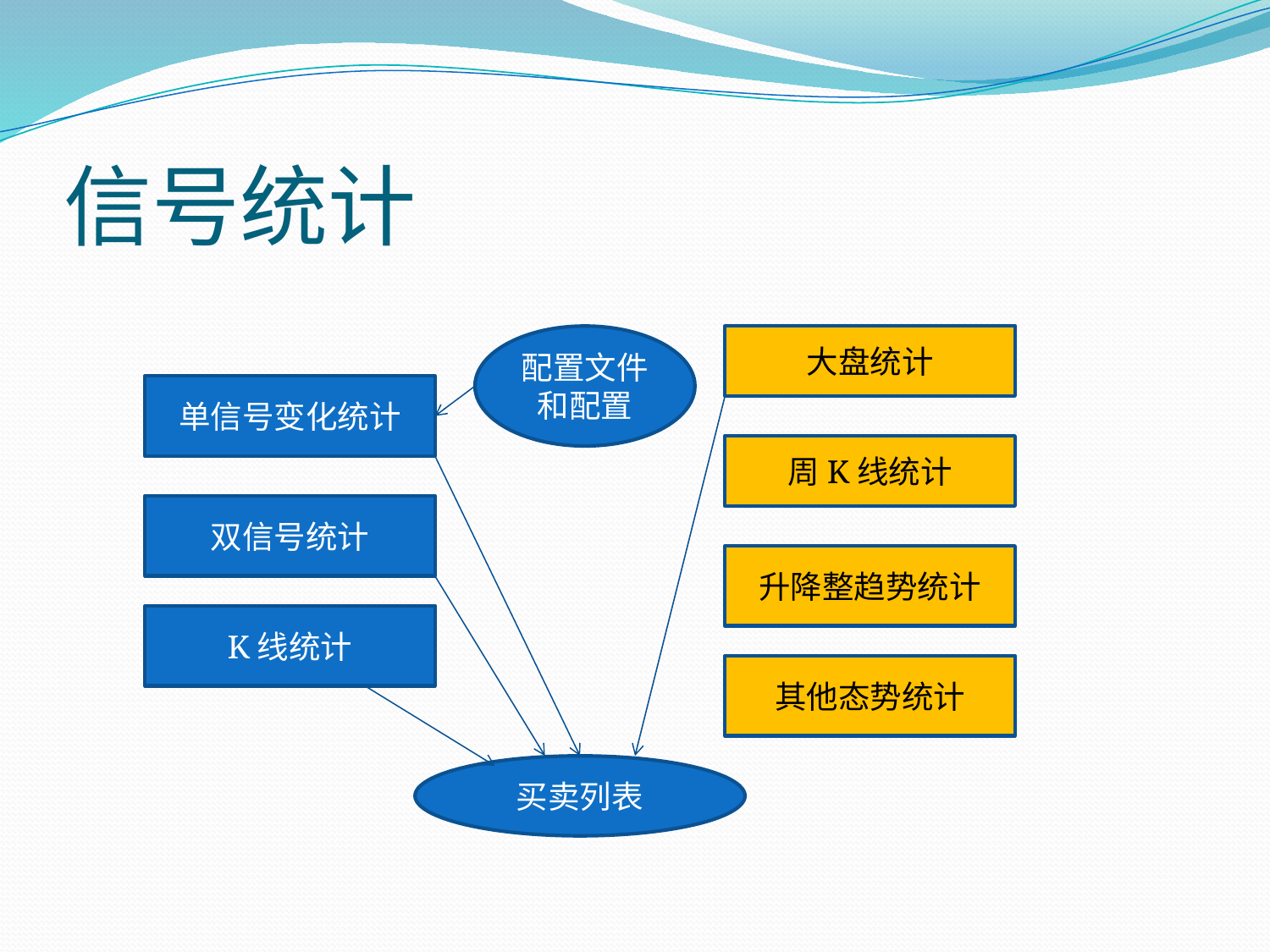

# 信号统计

配置文件和配置
大盘统计
单信号变化统计
周K线统计
双信号统计
升降整趋势统计
K线统计
其他态势统计
买卖列表